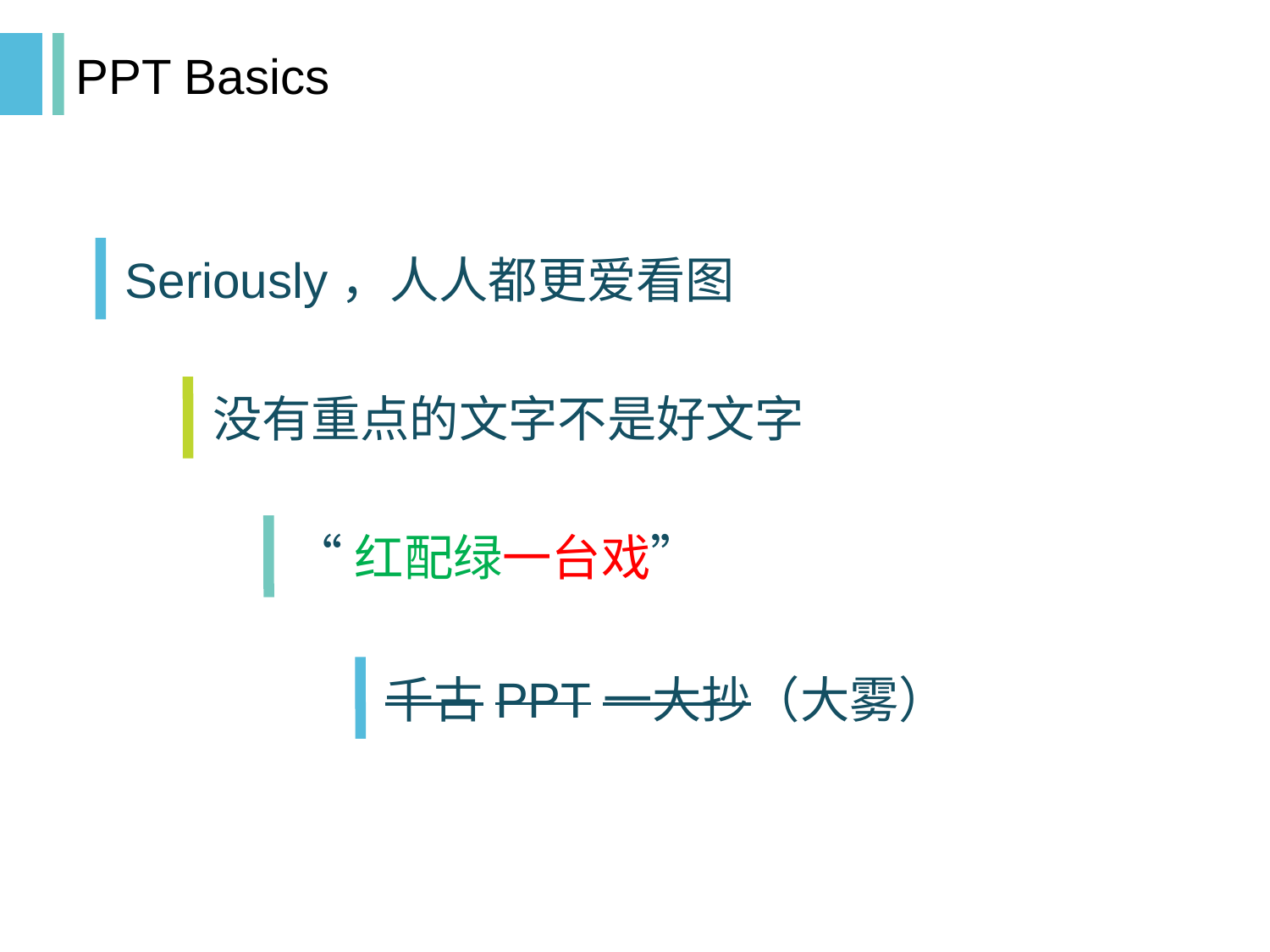

# PPT Basics

Seriously，人人都更爱看图

没有重点的文字不是好文字

“红配绿一台戏”

千古PPT一大抄（大雾）